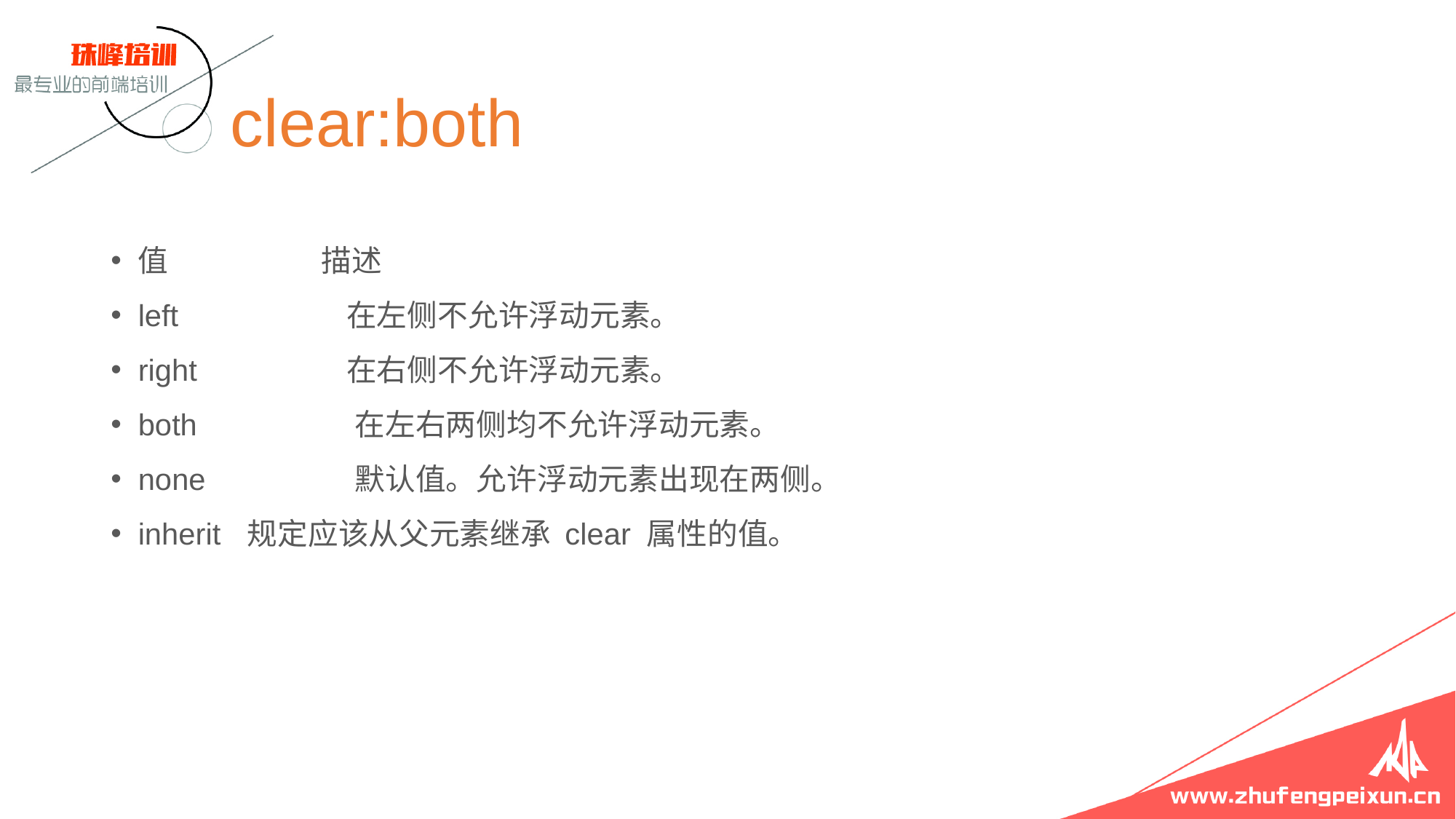

# clear:both
值	           描述
left	           在左侧不允许浮动元素。
right	           在右侧不允许浮动元素。
both	            在左右两侧均不允许浮动元素。
none	            默认值。允许浮动元素出现在两侧。
inherit	规定应该从父元素继承 clear 属性的值。